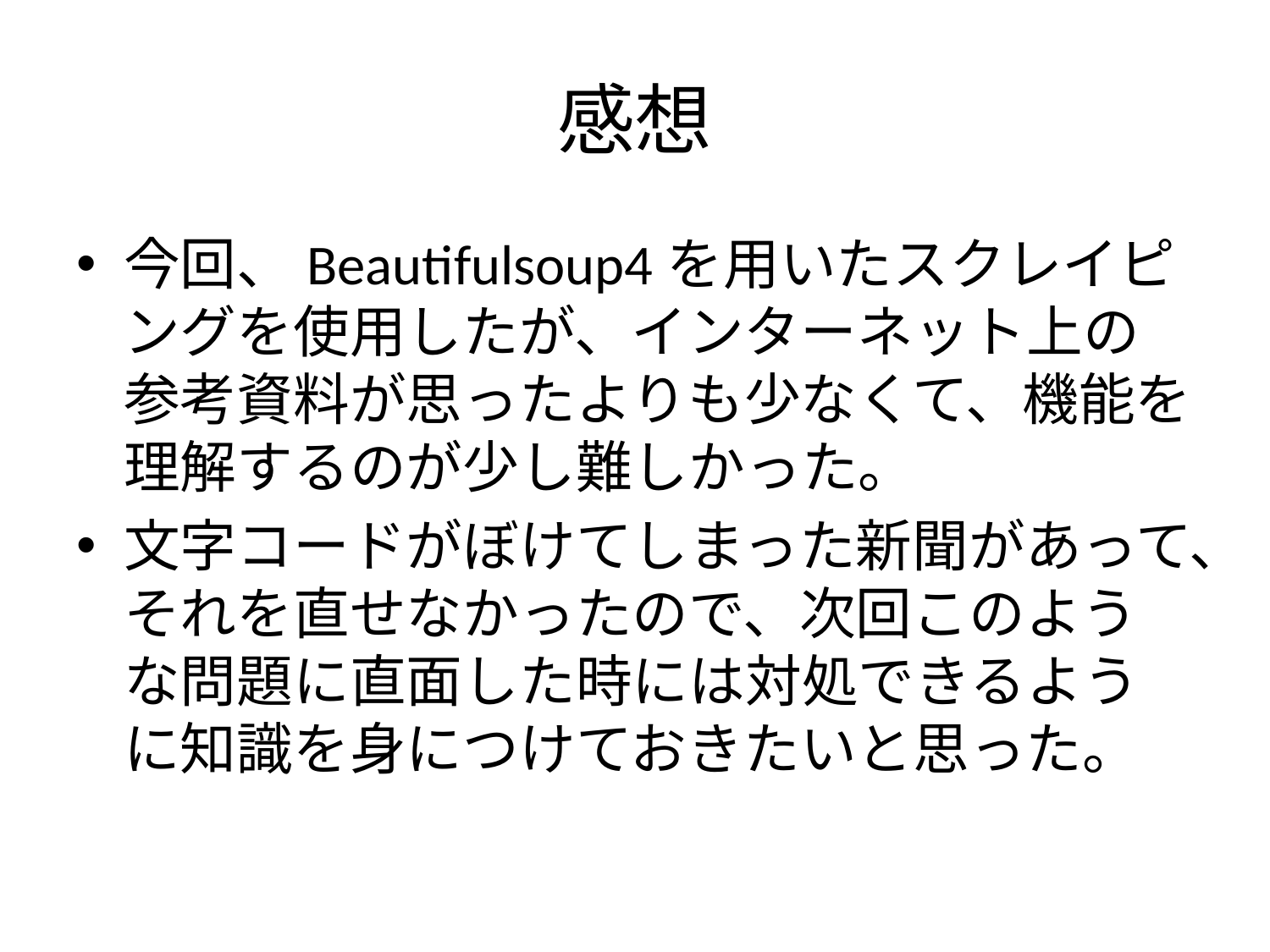

# 感想
今回、Beautifulsoup4を用いたスクレイピングを使用したが、インターネット上の参考資料が思ったよりも少なくて、機能を理解するのが少し難しかった。
文字コードがぼけてしまった新聞があって、それを直せなかったので、次回このような問題に直面した時には対処できるように知識を身につけておきたいと思った。